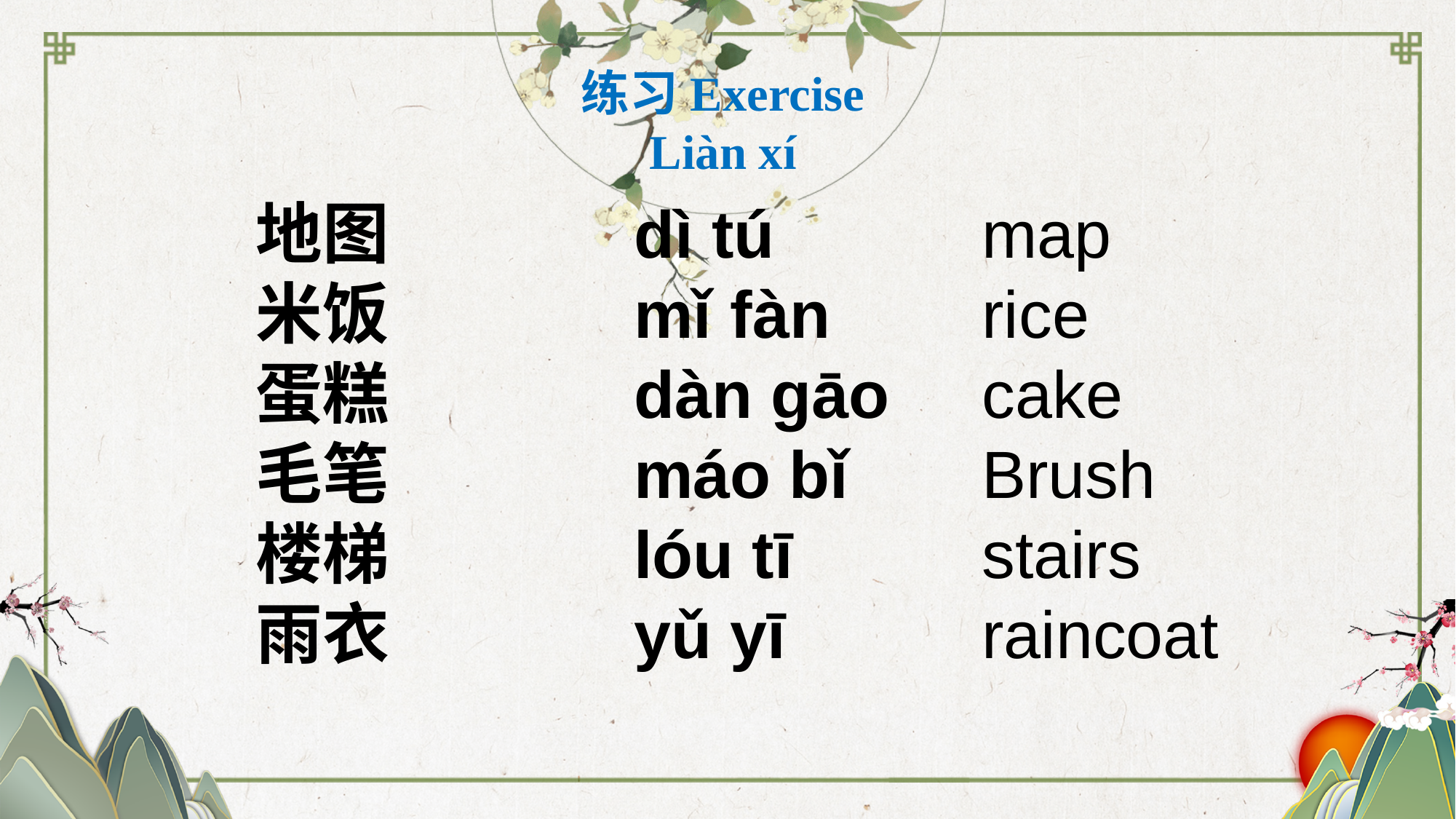

练习Exercise
Liàn xí
地图
米饭
蛋糕
毛笔
楼梯
雨衣
dì tú
mǐ fàn
dàn gāo
máo bǐ
lóu tī
yǔ yī
map
rice
cake
Brush
stairs
raincoat